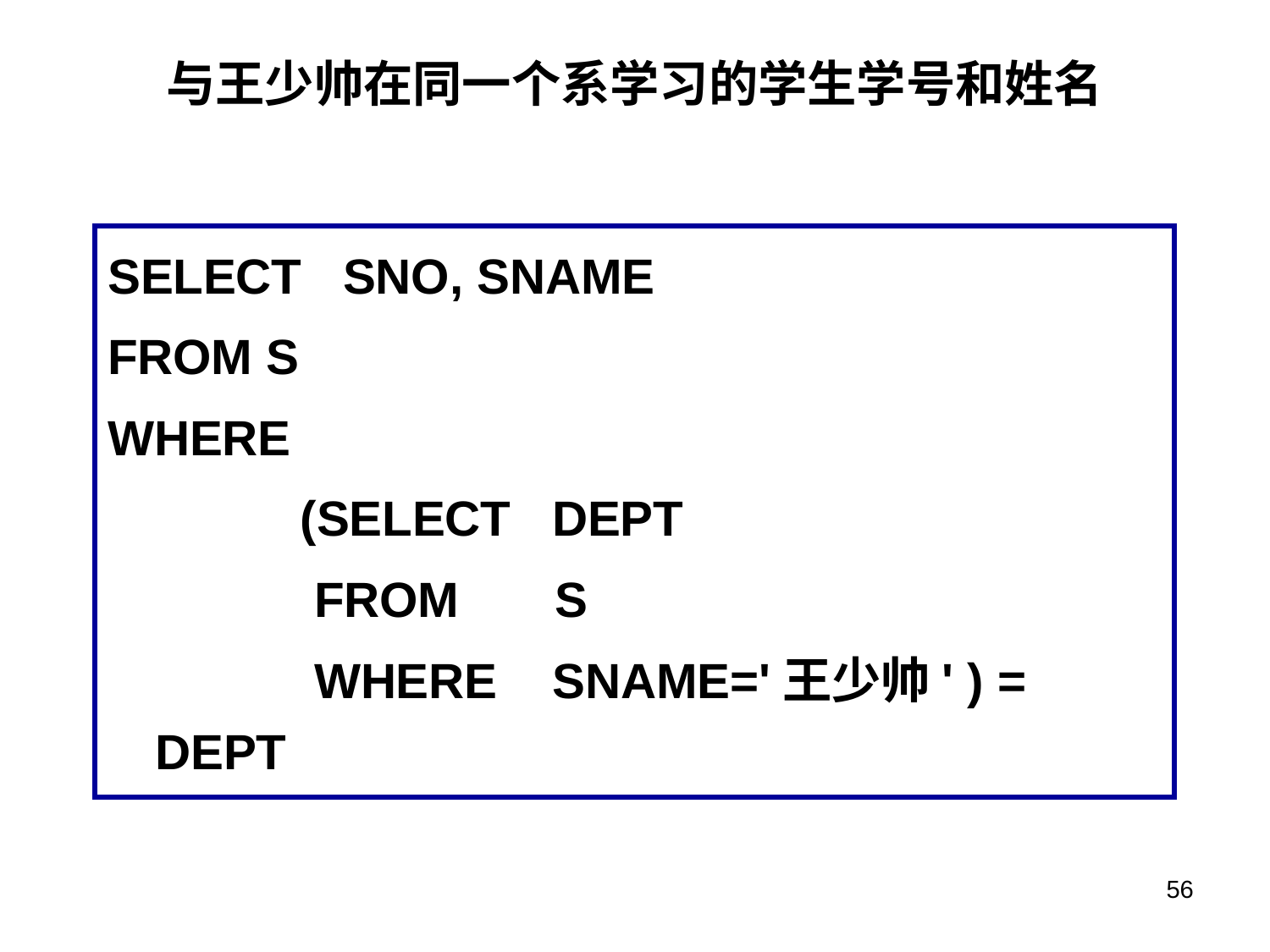

# 与王少帅在同一个系学习的学生学号和姓名
SELECT   SNO, SNAME
FROM S
WHERE
              (SELECT   DEPT
               FROM       S
               WHERE    SNAME='王少帅' ) = DEPT
56